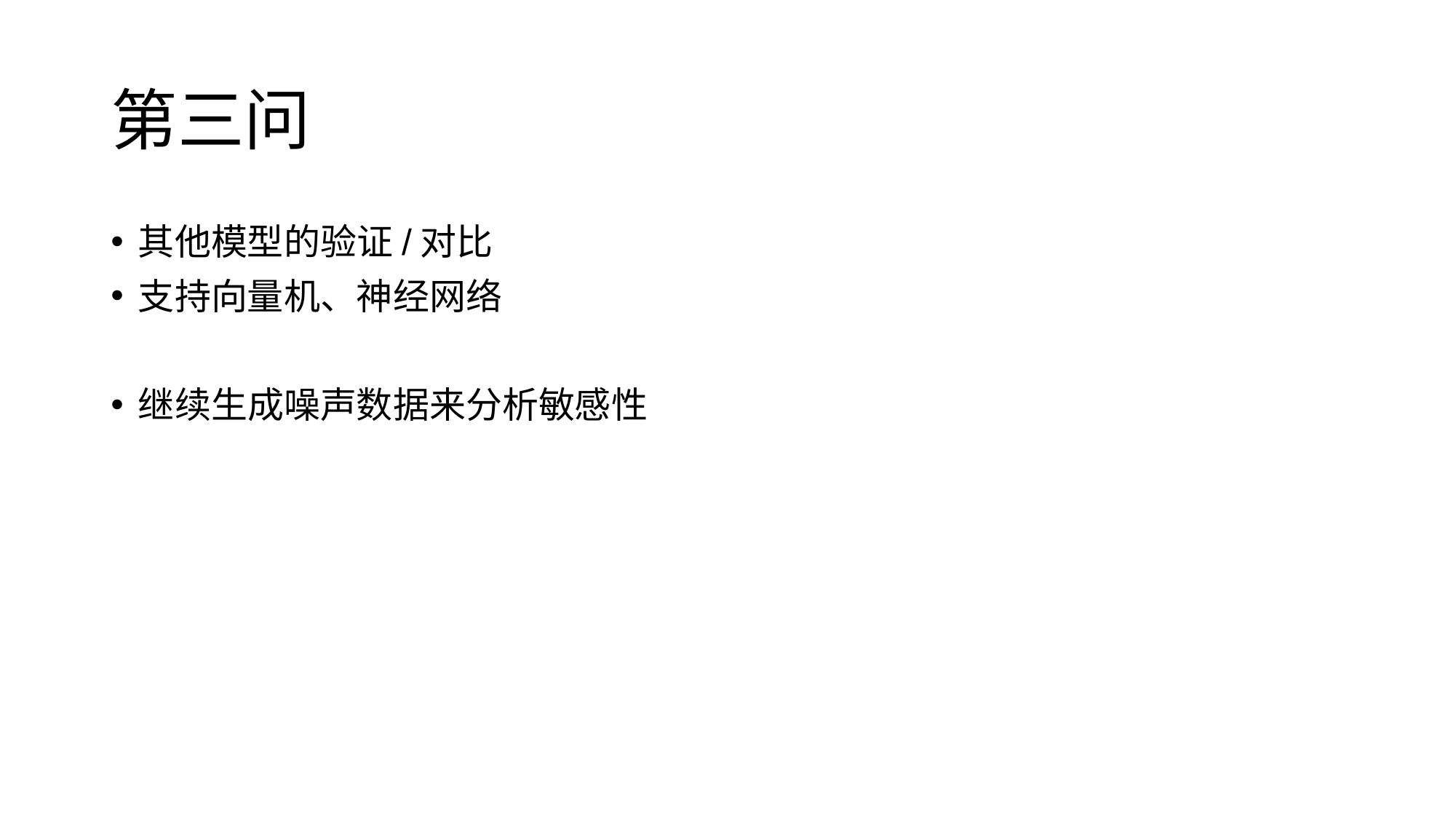

# 第三问
其他模型的验证/对比
支持向量机、神经网络

继续生成噪声数据来分析敏感性